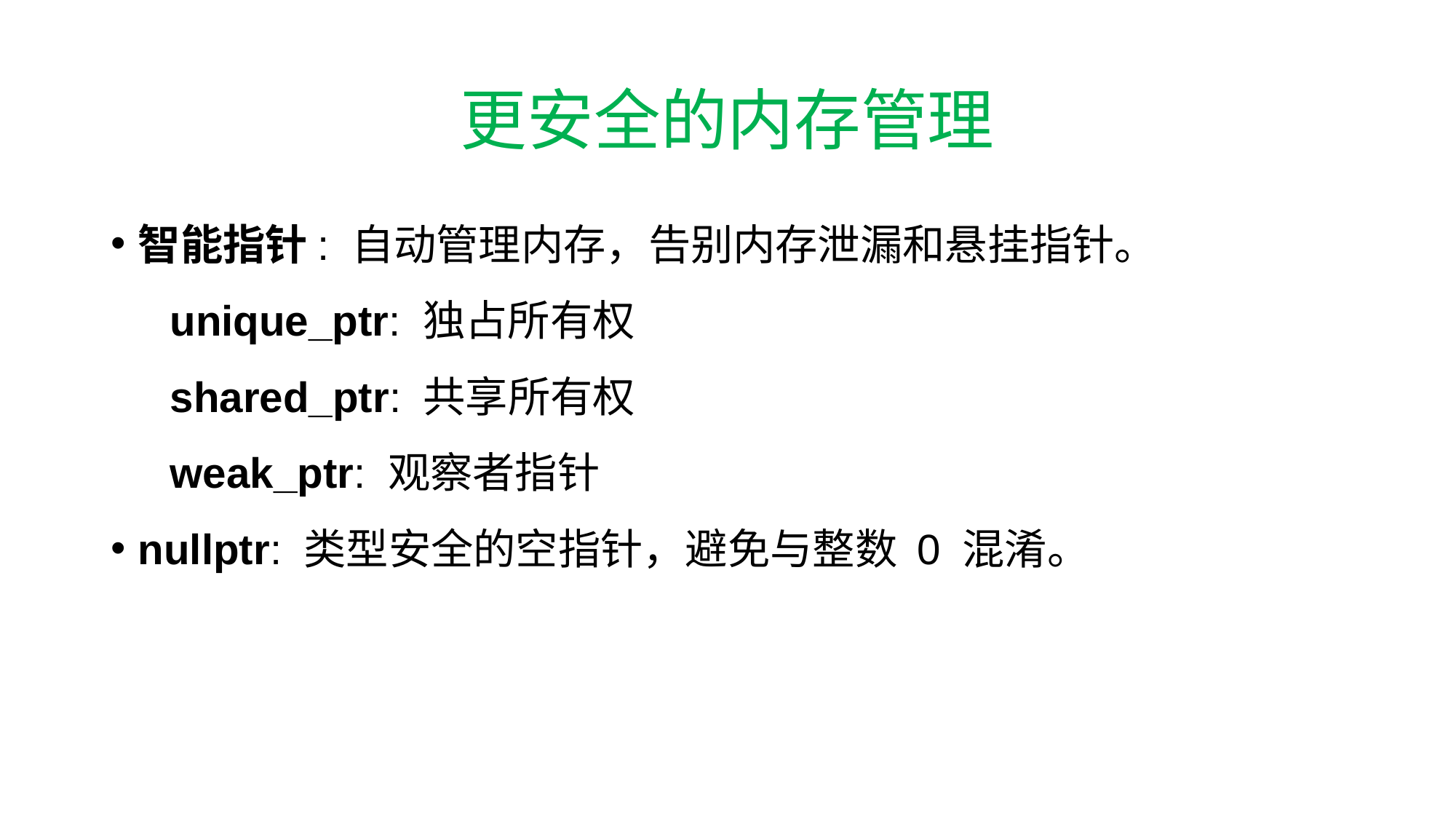

# 更安全的内存管理
智能指针: 自动管理内存，告别内存泄漏和悬挂指针。
     unique_ptr: 独占所有权
     shared_ptr: 共享所有权
     weak_ptr: 观察者指针
nullptr: 类型安全的空指针，避免与整数 0 混淆。